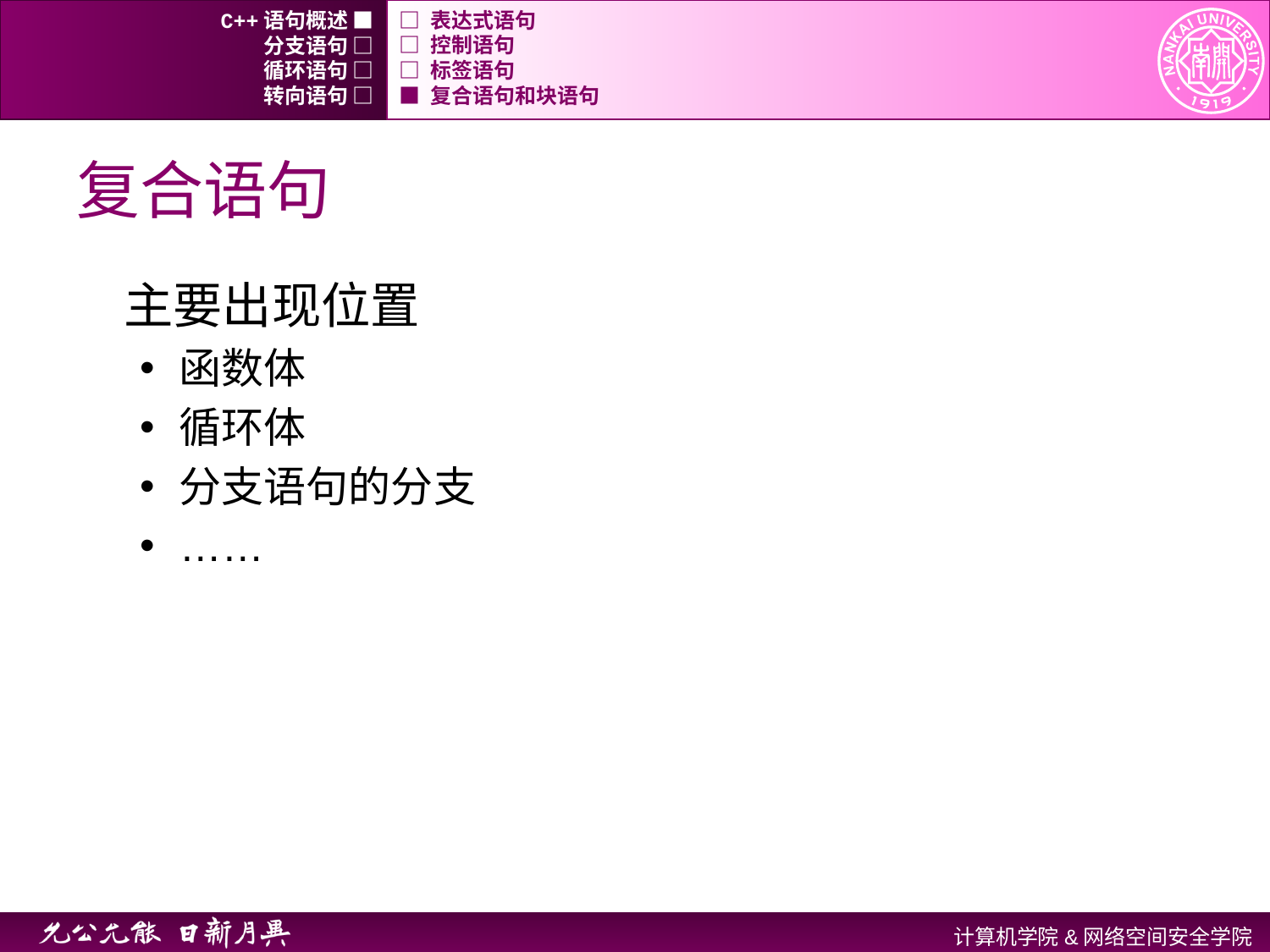

C++语句概述 ■
□ 表达式语句
分支语句 □
□ 控制语句
循环语句 □
□ 标签语句
转向语句 □
■ 复合语句和块语句
# 复合语句
主要出现位置
函数体
循环体
分支语句的分支
……